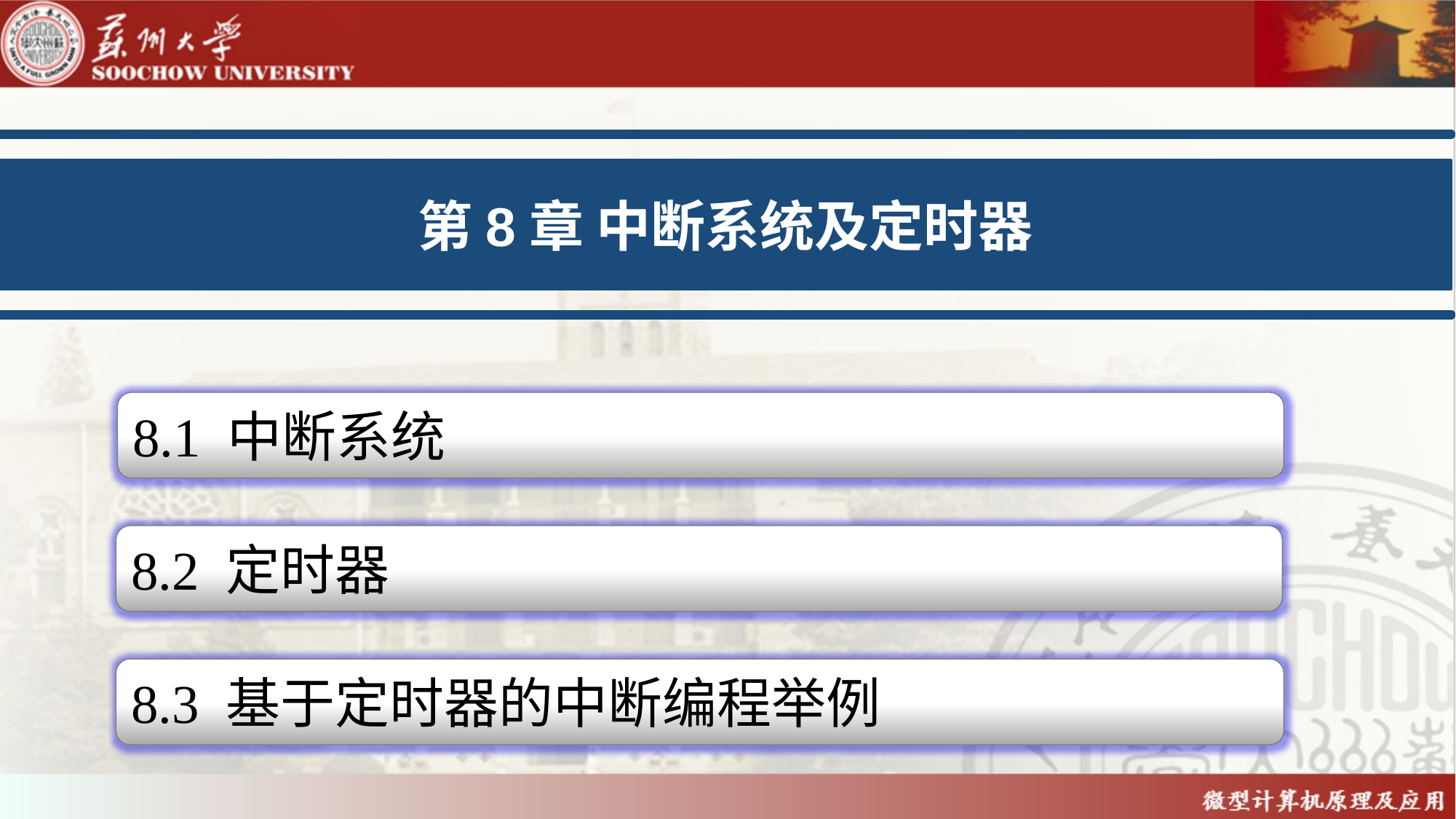

第8章 中断系统及定时器
8.1 中断系统
8.2 定时器
8.3 基于定时器的中断编程举例